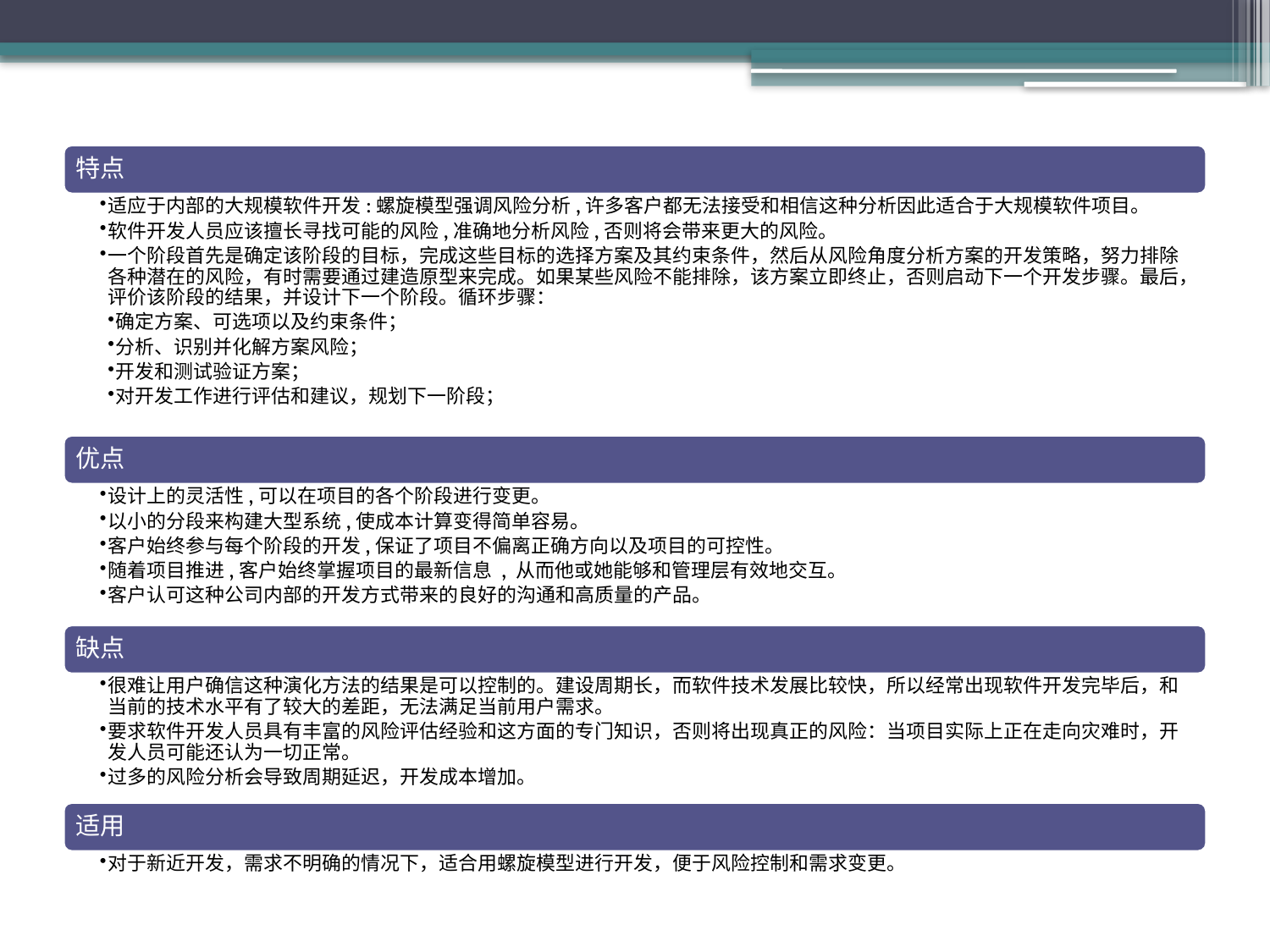

特点
适应于内部的大规模软件开发:螺旋模型强调风险分析,许多客户都无法接受和相信这种分析因此适合于大规模软件项目。
软件开发人员应该擅长寻找可能的风险,准确地分析风险,否则将会带来更大的风险。
一个阶段首先是确定该阶段的目标，完成这些目标的选择方案及其约束条件，然后从风险角度分析方案的开发策略，努力排除各种潜在的风险，有时需要通过建造原型来完成。如果某些风险不能排除，该方案立即终止，否则启动下一个开发步骤。最后，评价该阶段的结果，并设计下一个阶段。循环步骤：
确定方案、可选项以及约束条件；
分析、识别并化解方案风险；
开发和测试验证方案；
对开发工作进行评估和建议，规划下一阶段；
优点
设计上的灵活性,可以在项目的各个阶段进行变更。
以小的分段来构建大型系统,使成本计算变得简单容易。
客户始终参与每个阶段的开发,保证了项目不偏离正确方向以及项目的可控性。
随着项目推进,客户始终掌握项目的最新信息 , 从而他或她能够和管理层有效地交互。
客户认可这种公司内部的开发方式带来的良好的沟通和高质量的产品。
缺点
很难让用户确信这种演化方法的结果是可以控制的。建设周期长，而软件技术发展比较快，所以经常出现软件开发完毕后，和当前的技术水平有了较大的差距，无法满足当前用户需求。
要求软件开发人员具有丰富的风险评估经验和这方面的专门知识，否则将出现真正的风险：当项目实际上正在走向灾难时，开发人员可能还认为一切正常。
过多的风险分析会导致周期延迟，开发成本增加。
适用
对于新近开发，需求不明确的情况下，适合用螺旋模型进行开发，便于风险控制和需求变更。